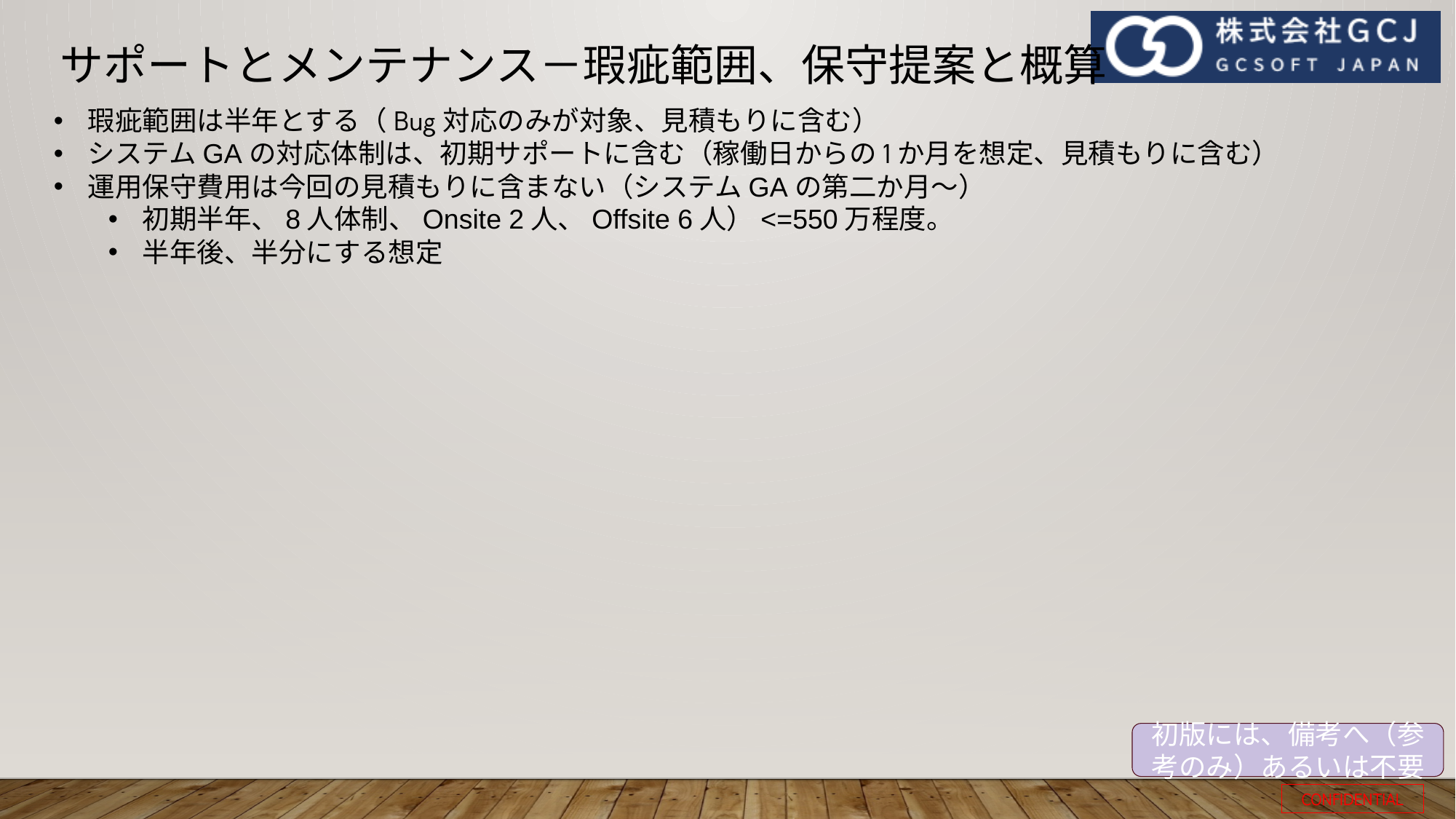

# サポートとメンテナンス－瑕疵範囲、保守提案と概算
瑕疵範囲は半年とする（Bug対応のみが対象、見積もりに含む）
システムGAの対応体制は、初期サポートに含む（稼働日からの1か月を想定、見積もりに含む）
運用保守費用は今回の見積もりに含まない（システムGAの第二か月～）
初期半年、8人体制、Onsite 2人、Offsite 6人）<=550万程度。
半年後、半分にする想定
初版には、備考へ（参考のみ）あるいは不要